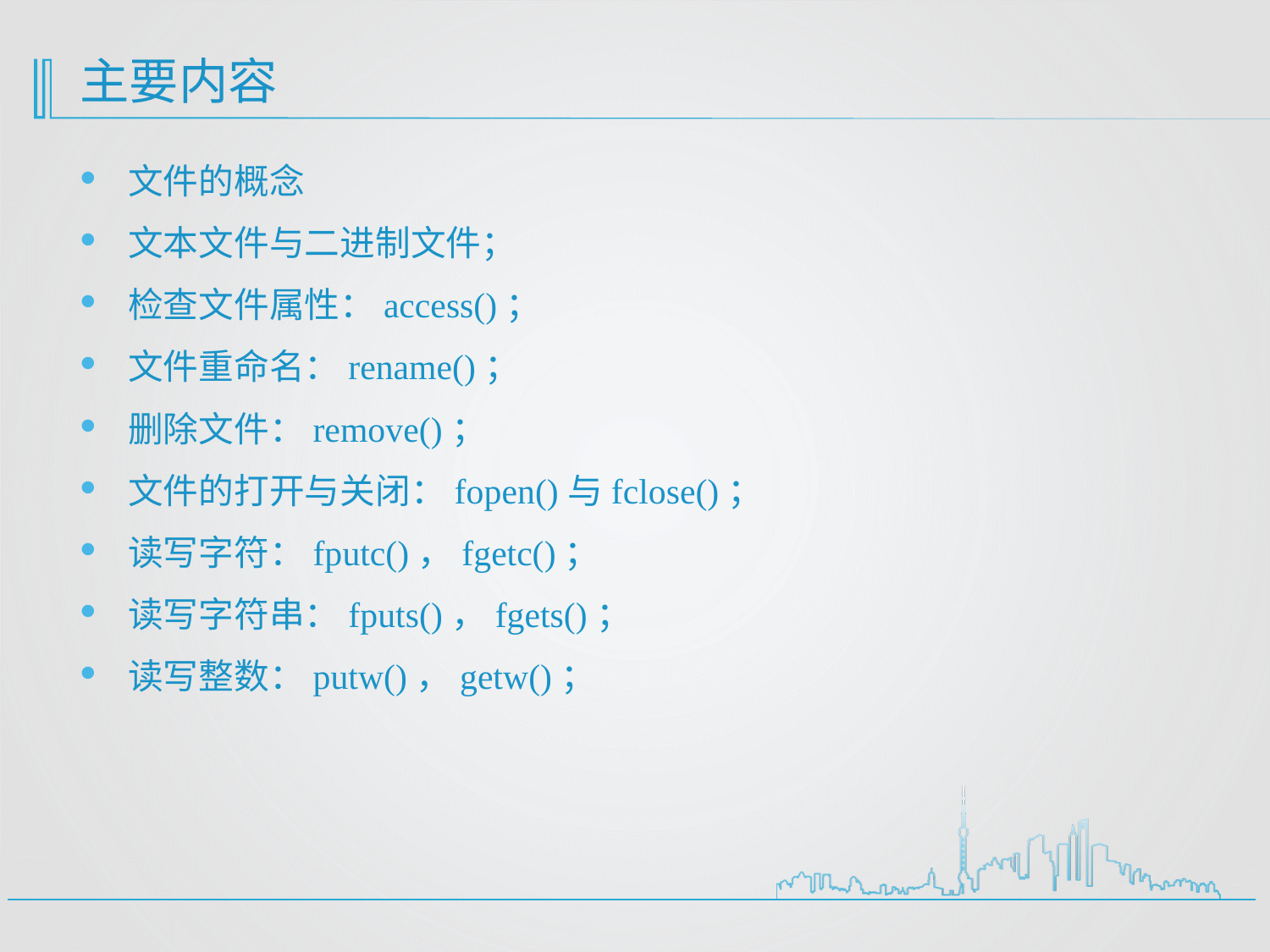

# 主要内容
文件的概念
文本文件与二进制文件；
检查文件属性：access()；
文件重命名：rename()；
删除文件：remove()；
文件的打开与关闭：fopen()与fclose()；
读写字符：fputc()，fgetc()；
读写字符串：fputs()，fgets()；
读写整数：putw()，getw()；